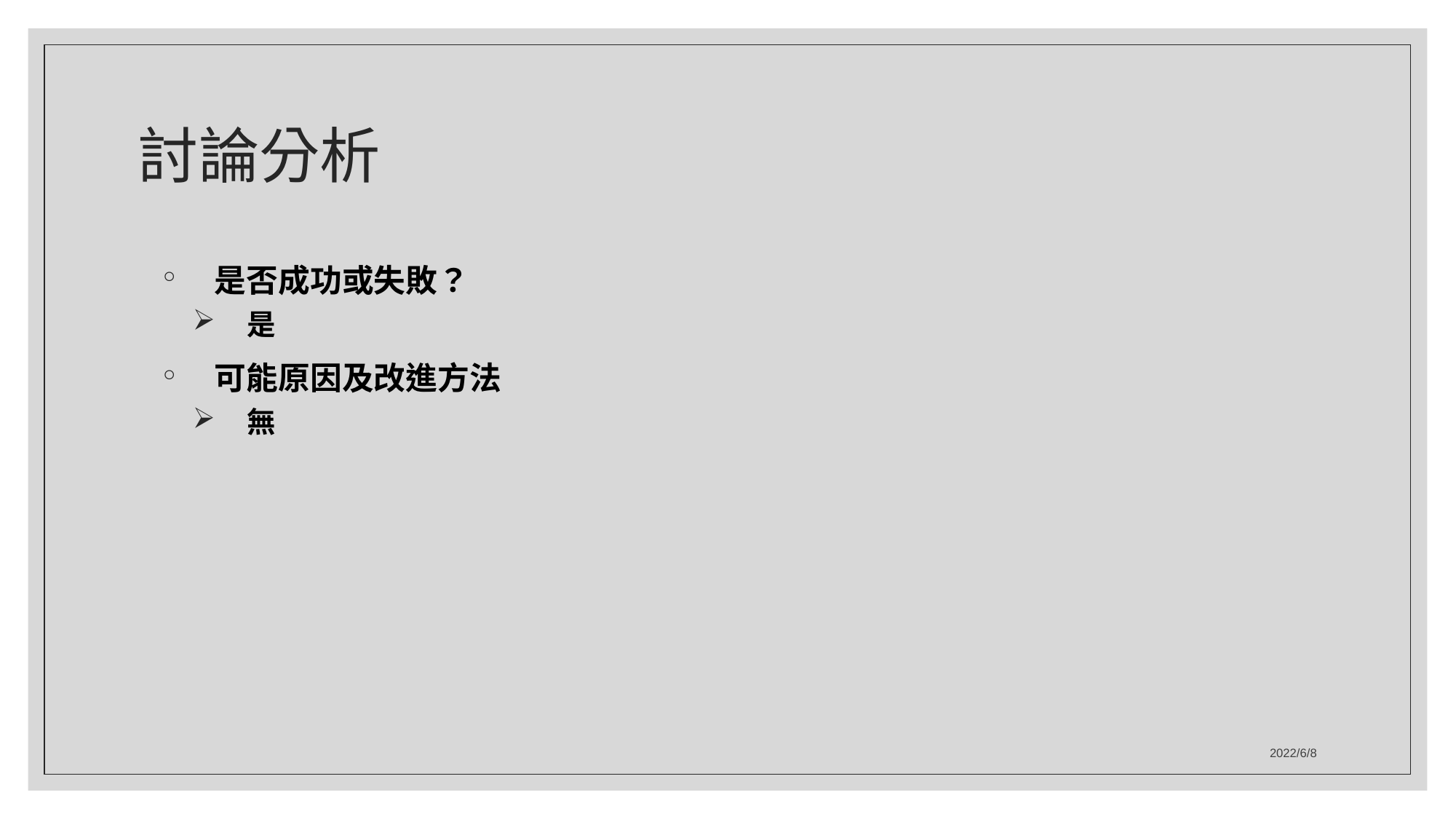

# 討論分析
是否成功或失敗？
是
可能原因及改進方法
無
2022/6/8